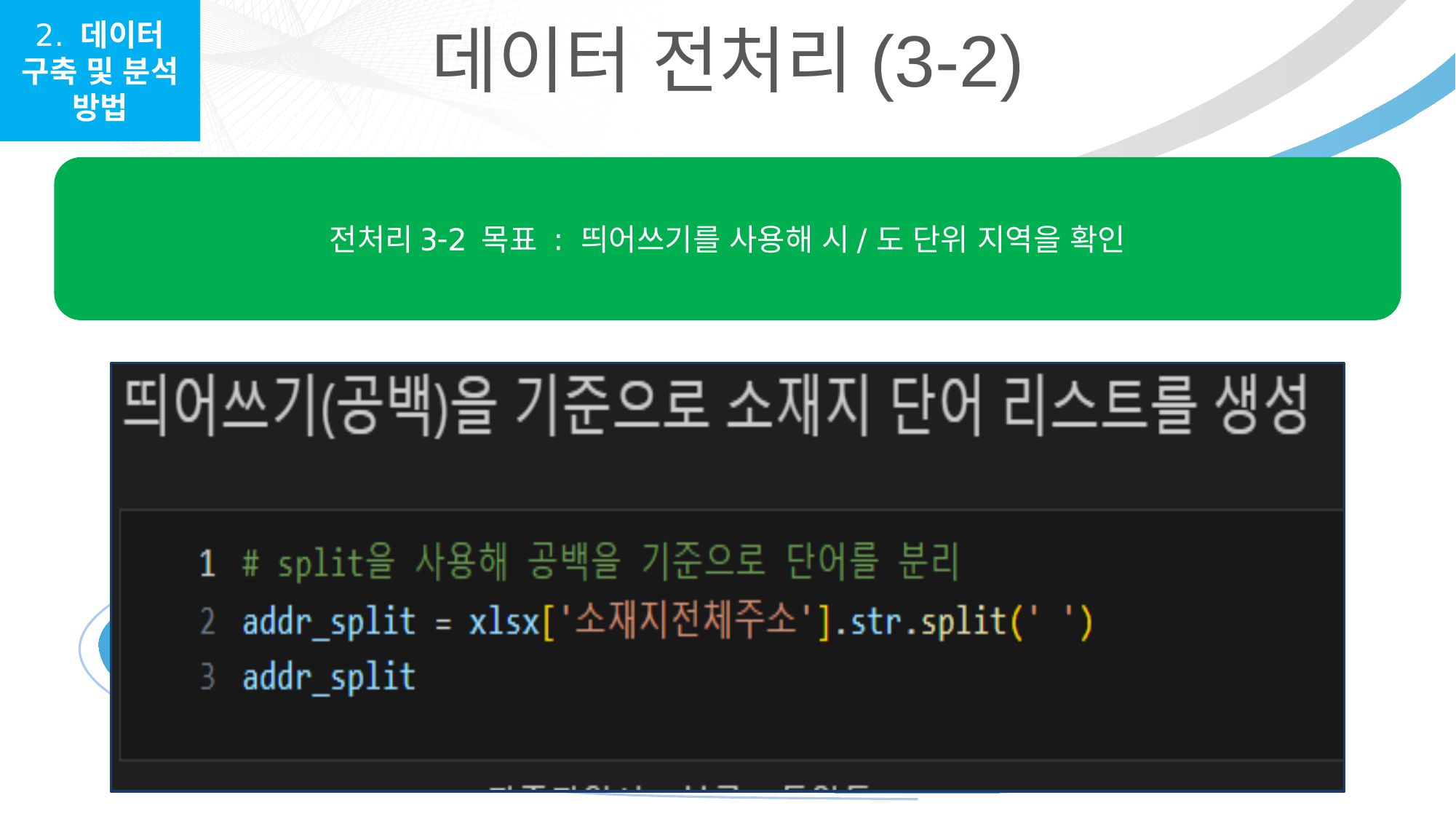

2. 데이터 구축 및 분석 방법
데이터 전처리(3-2)
전처리3-2 목표 : 띄어쓰기를 사용해 시/도 단위 지역을 확인